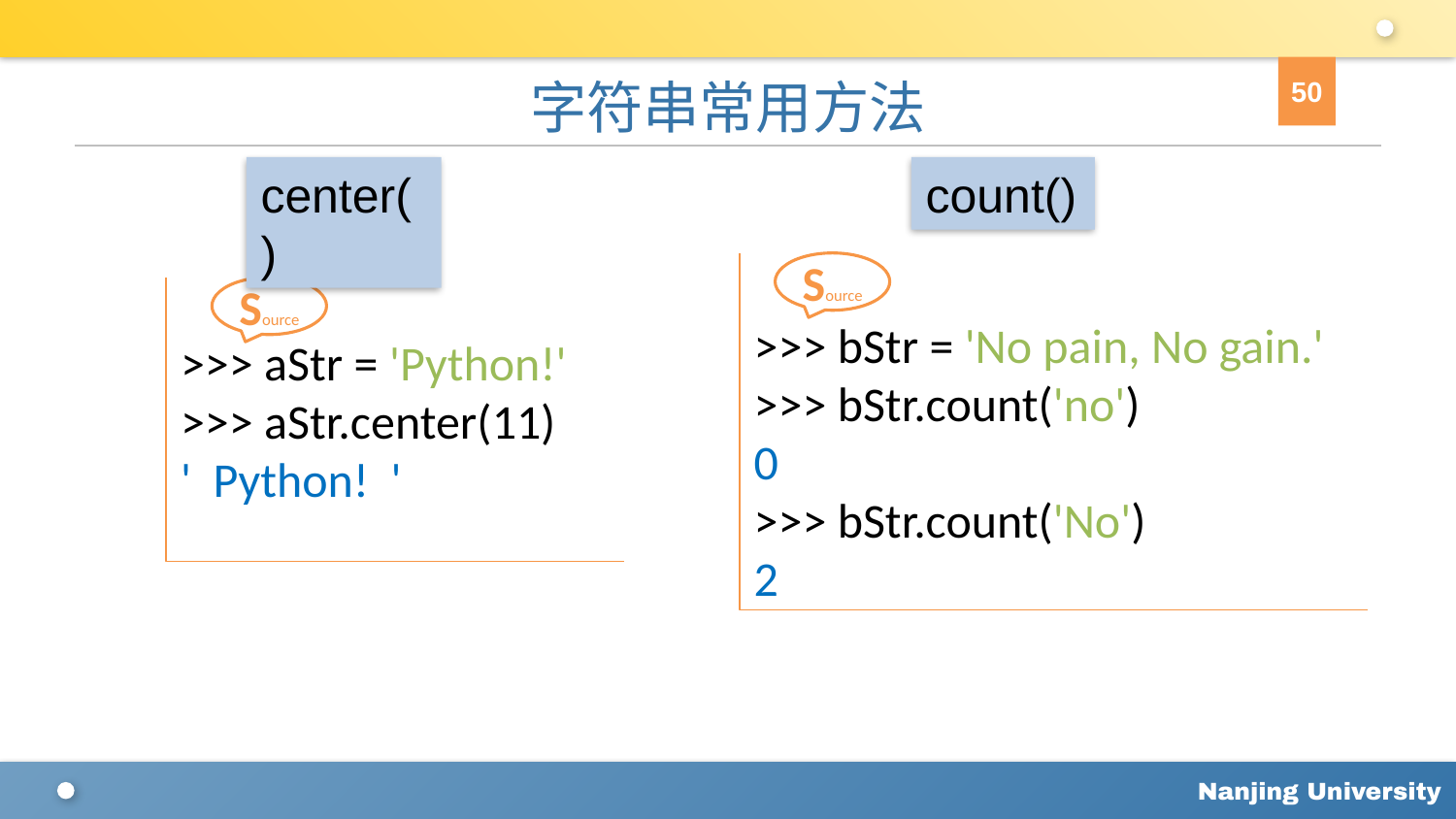

50
# 字符串常用方法
center()
count()

>>> bStr = 'No pain, No gain.'
>>> bStr.count('no')
0
>>> bStr.count('No')
2
Source
>>> aStr = 'Python!'
>>> aStr.center(11)
'  Python!  '
Source